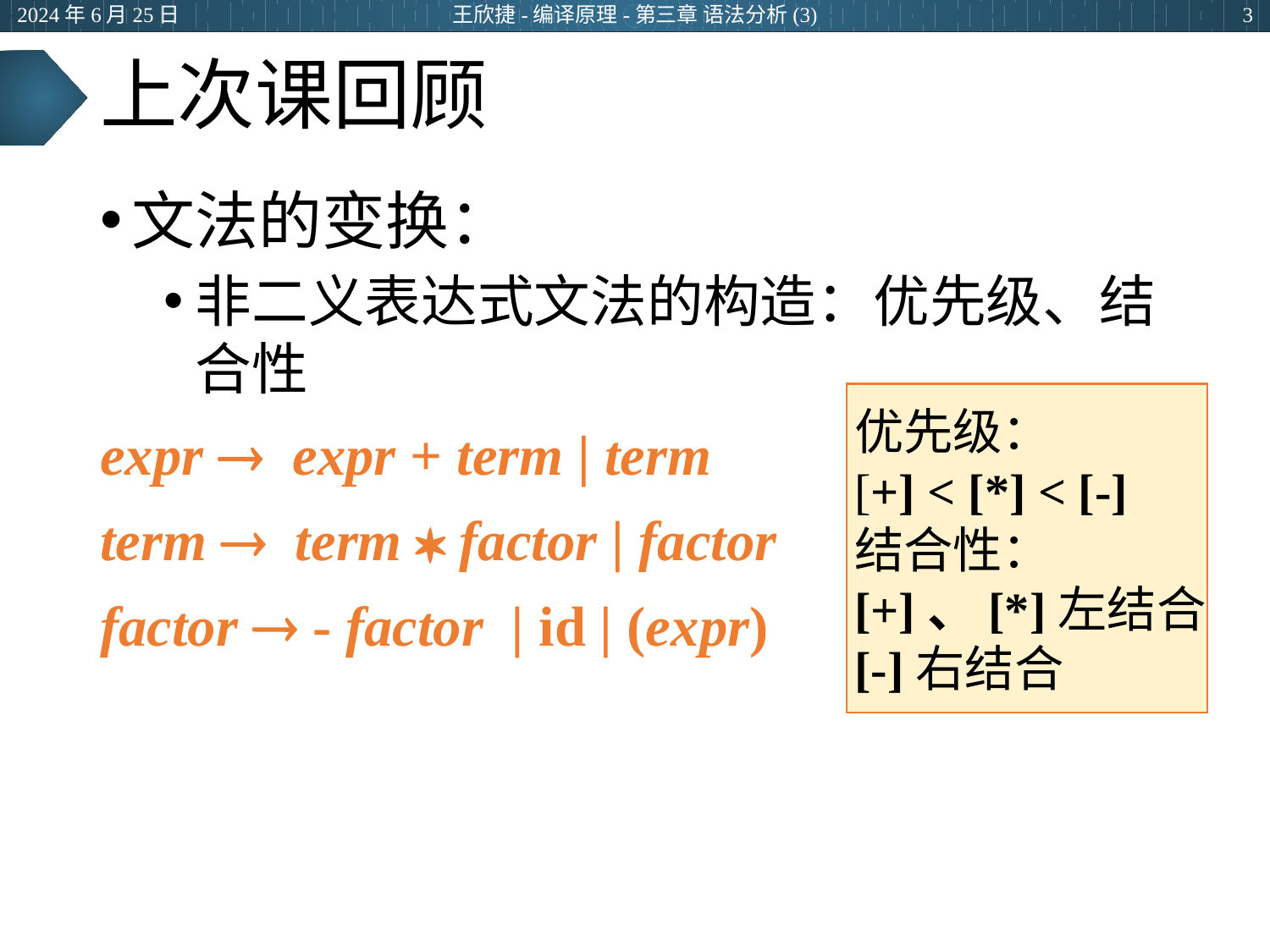

2024年6月25日
王欣捷-编译原理-第三章 语法分析(3)
3
# 上次课回顾
文法的变换：
非二义表达式文法的构造：优先级、结合性
expr →  expr + term | term
term →  term ∗ factor | factor
factor → - factor  | id | (expr)

优先级：
[+] < [*] < [-]
结合性：
[+]、[*]左结合
[-]右结合